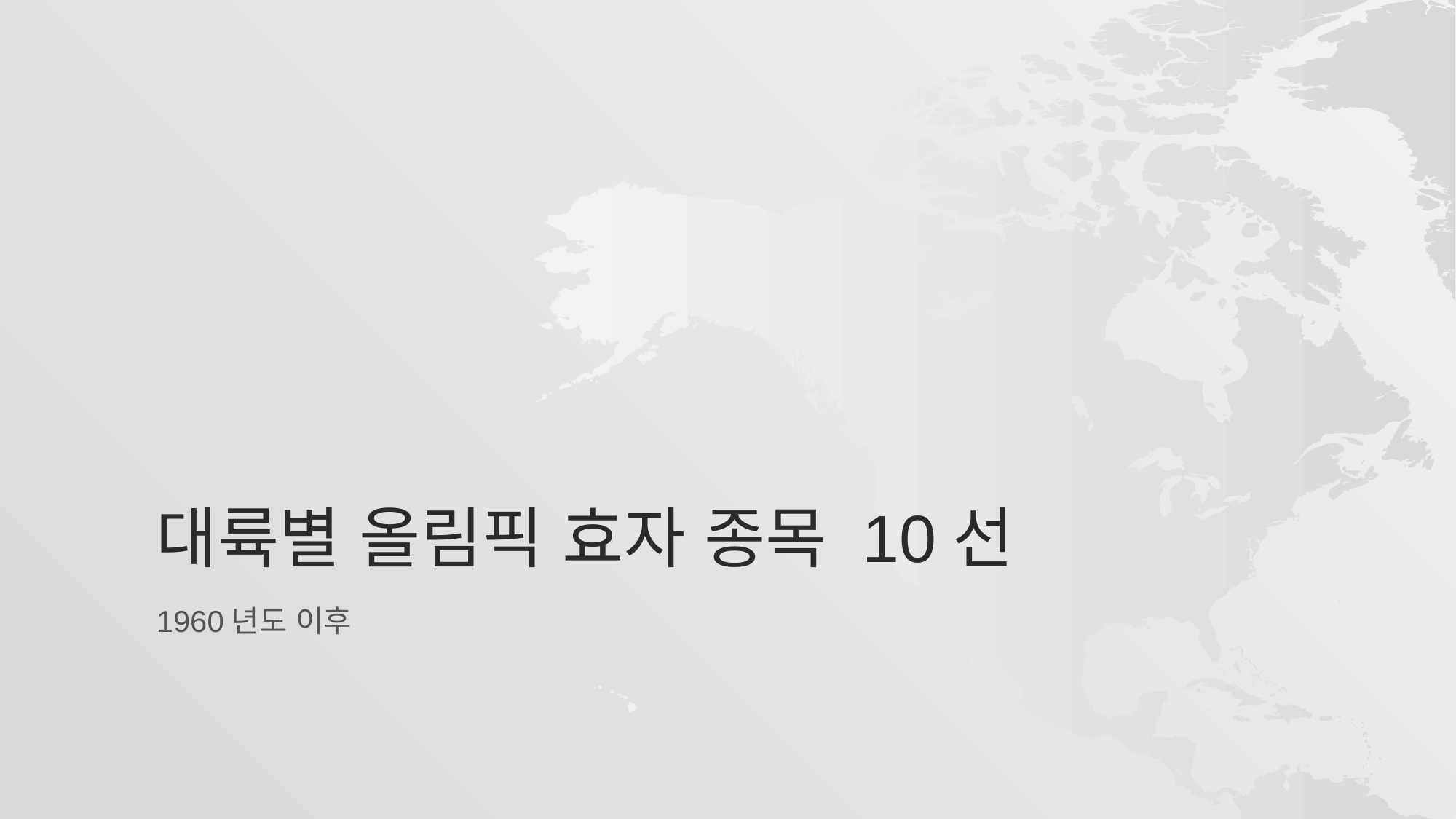

# 대륙별 올림픽 효자 종목 10선
1960년도 이후